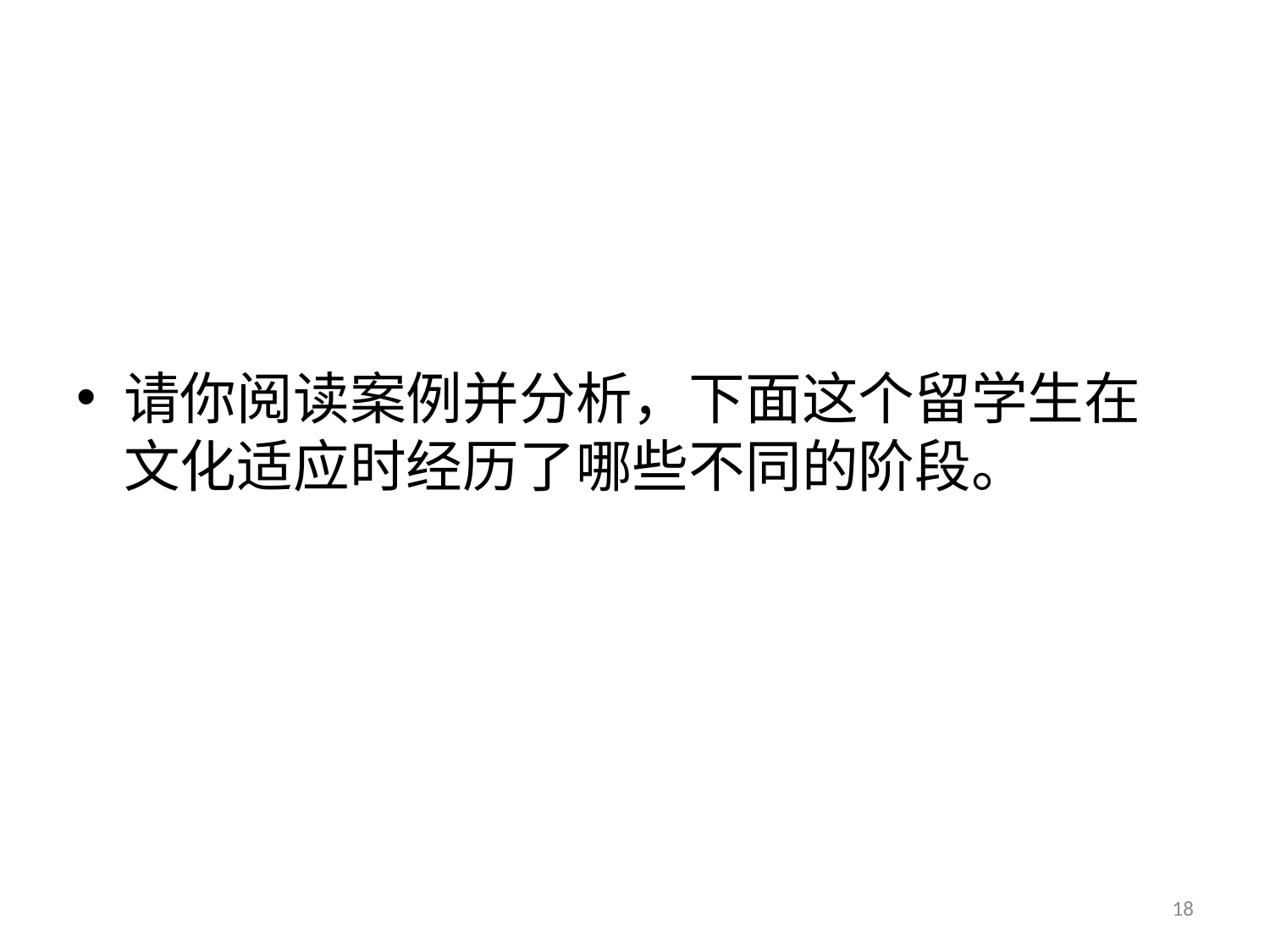

#
请你阅读案例并分析，下面这个留学生在文化适应时经历了哪些不同的阶段。
18